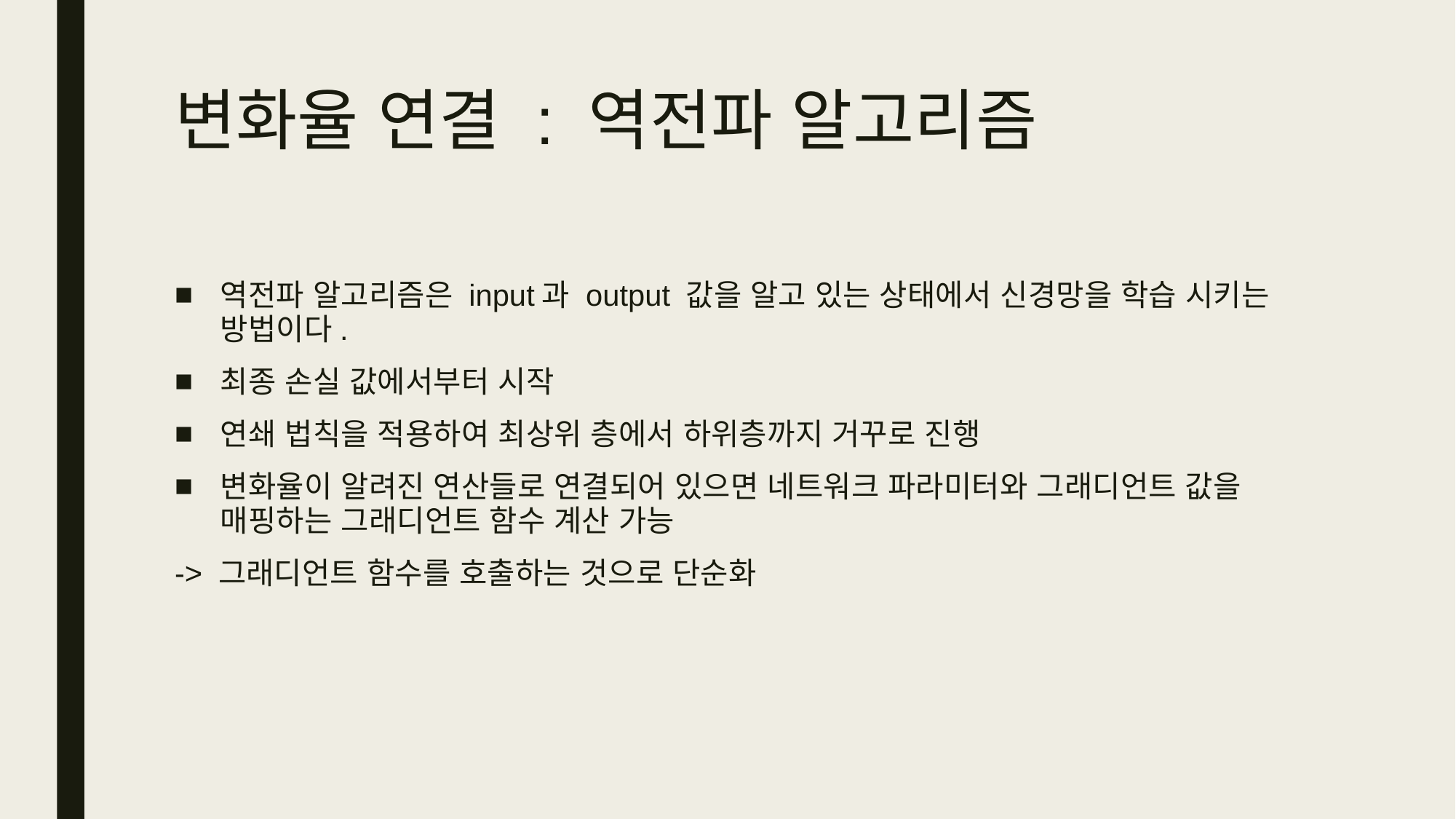

# 변화율 연결 : 역전파 알고리즘
역전파 알고리즘은 input과 output 값을 알고 있는 상태에서 신경망을 학습 시키는 방법이다.
최종 손실 값에서부터 시작
연쇄 법칙을 적용하여 최상위 층에서 하위층까지 거꾸로 진행
변화율이 알려진 연산들로 연결되어 있으면 네트워크 파라미터와 그래디언트 값을 매핑하는 그래디언트 함수 계산 가능
-> 그래디언트 함수를 호출하는 것으로 단순화